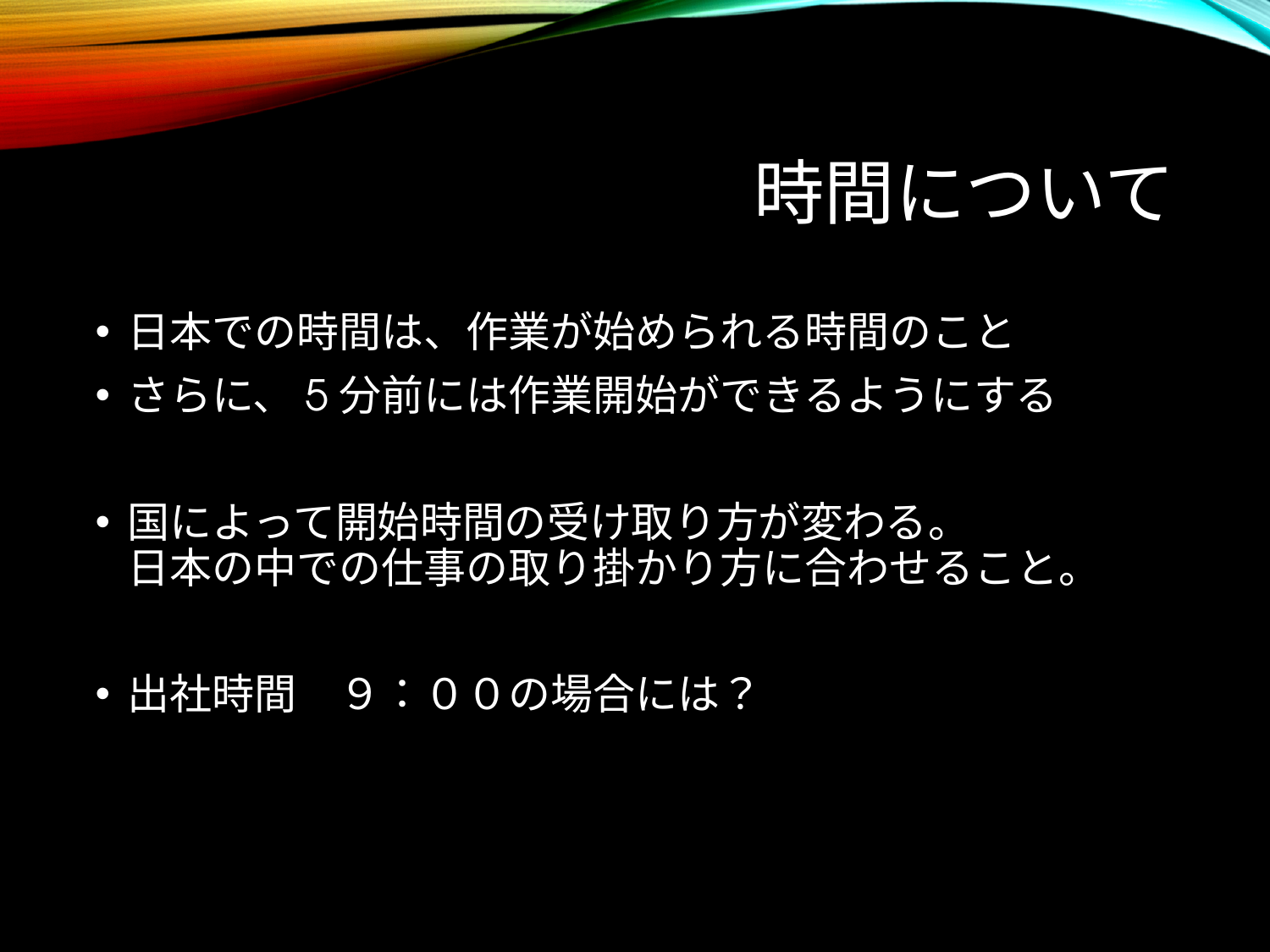

# 時間について
日本での時間は、作業が始められる時間のこと
さらに、5分前には作業開始ができるようにする

国によって開始時間の受け取り方が変わる。
日本の中での仕事の取り掛かり方に合わせること。

出社時間　９：００の場合には？